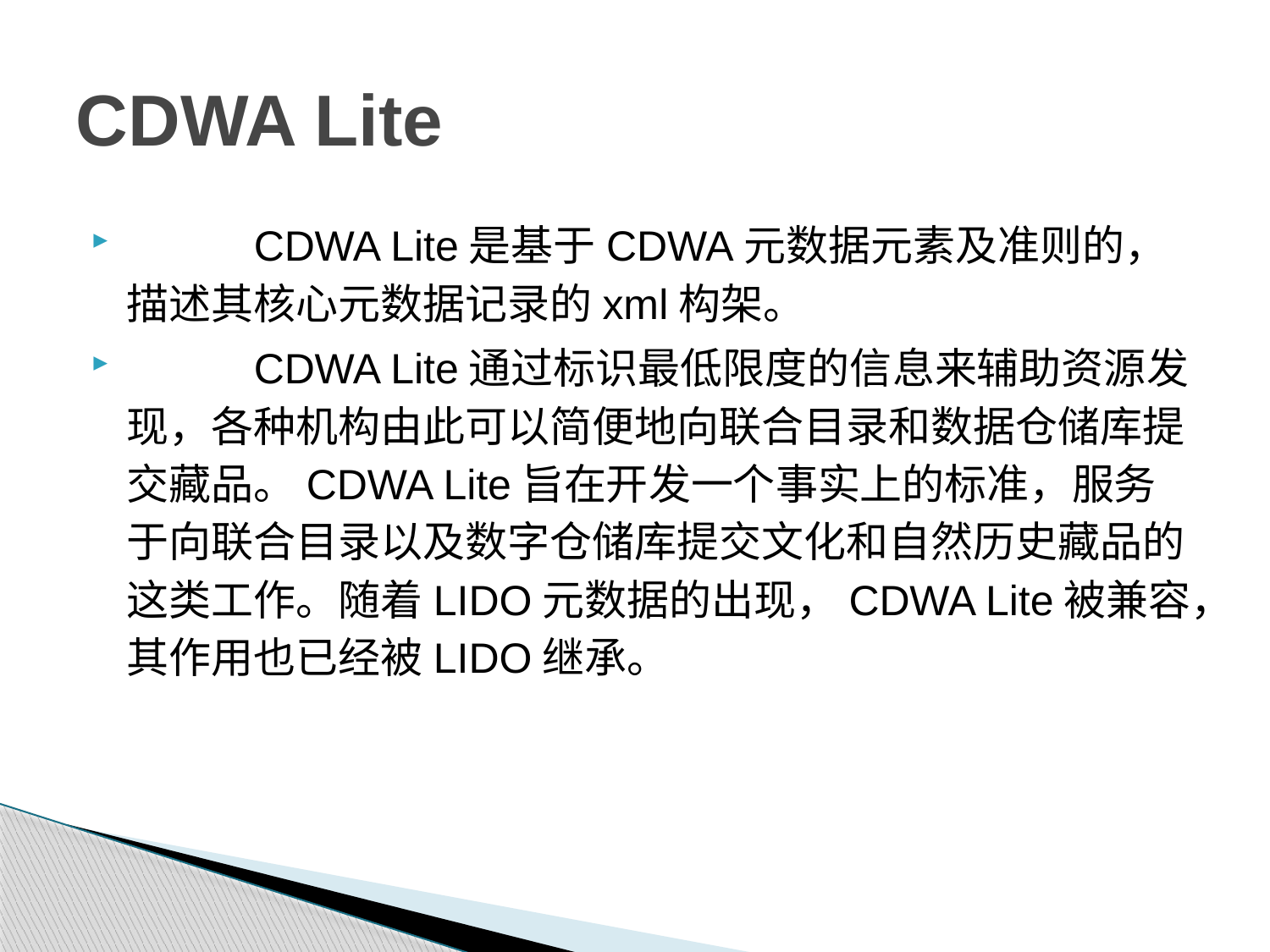

# CDWA Lite
	CDWA Lite是基于CDWA元数据元素及准则的，描述其核心元数据记录的xml构架。
	CDWA Lite通过标识最低限度的信息来辅助资源发现，各种机构由此可以简便地向联合目录和数据仓储库提交藏品。CDWA Lite旨在开发一个事实上的标准，服务于向联合目录以及数字仓储库提交文化和自然历史藏品的这类工作。随着LIDO元数据的出现，CDWA Lite被兼容，其作用也已经被LIDO继承。